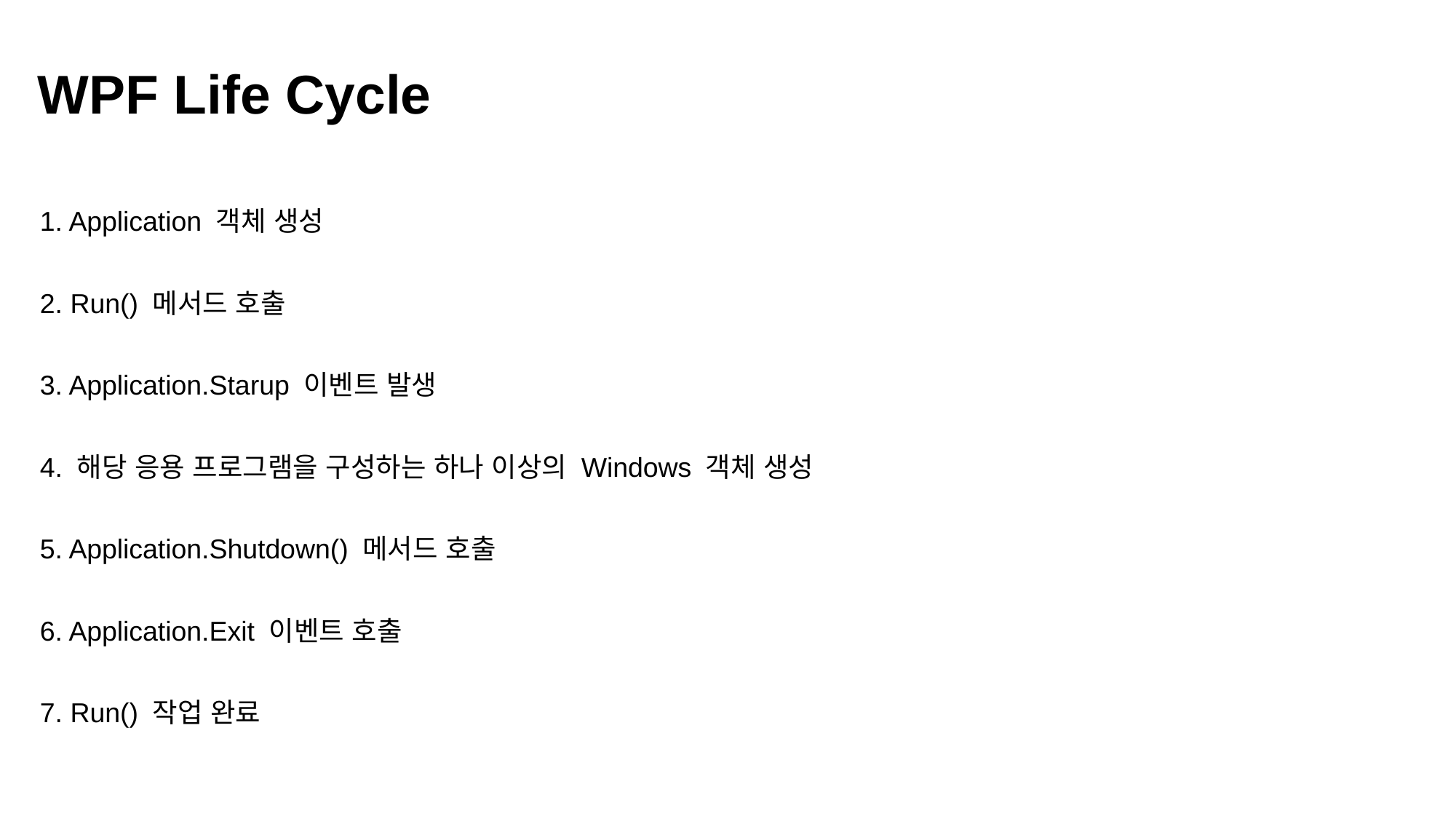

# WPF Life Cycle
1. Application 객체 생성
2. Run() 메서드 호출
3. Application.Starup 이벤트 발생
4. 해당 응용 프로그램을 구성하는 하나 이상의 Windows 객체 생성
5. Application.Shutdown() 메서드 호출
6. Application.Exit 이벤트 호출
7. Run() 작업 완료